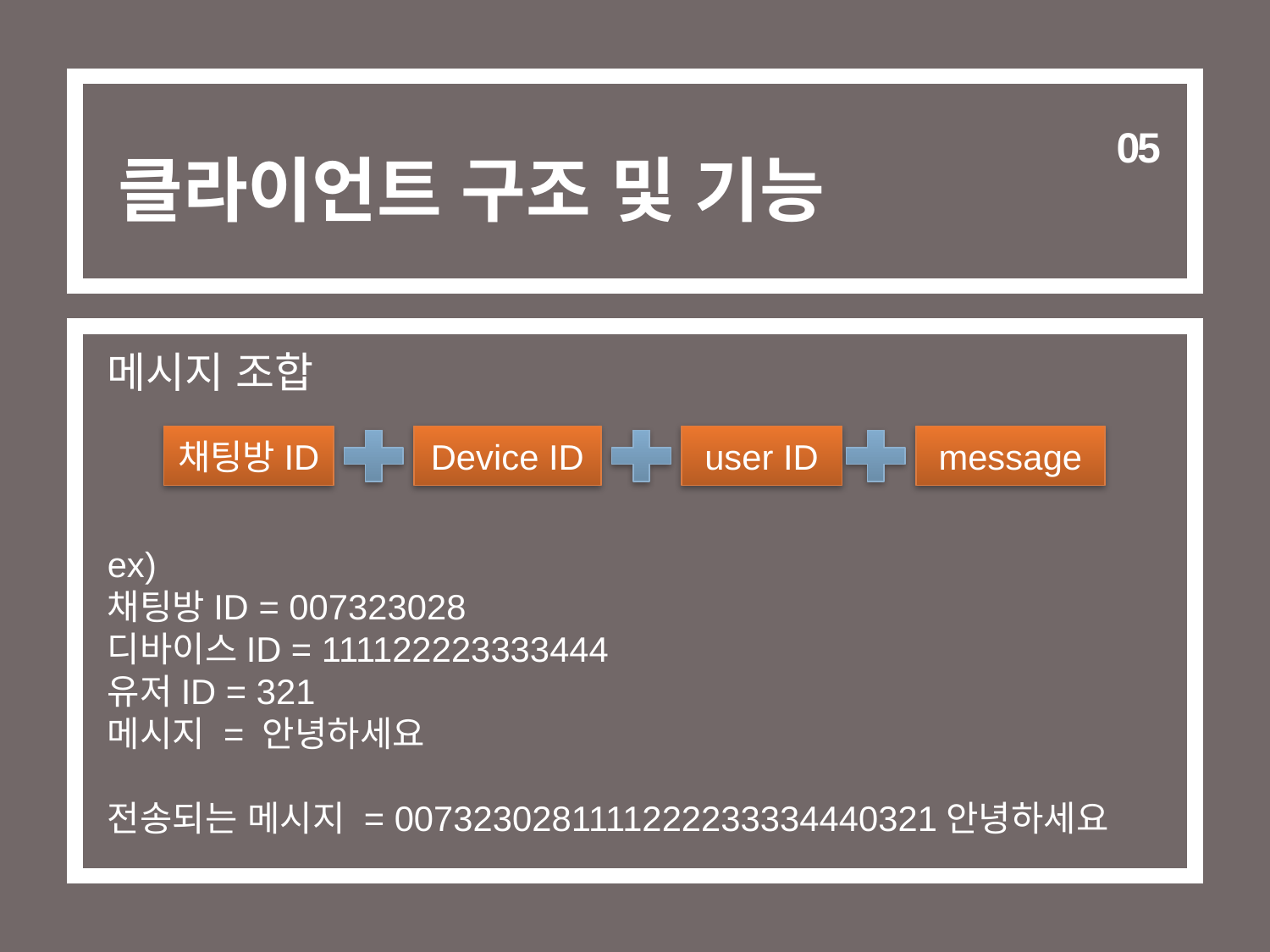

05

# 클라이언트 구조 및 기능

메시지 조합

message
Device ID
채팅방ID
user ID
ex)
채팅방ID = 007323028
디바이스ID = 111122223333444
유저ID = 321
메시지 = 안녕하세요

전송되는 메시지 = 0073230281111222233334440321안녕하세요